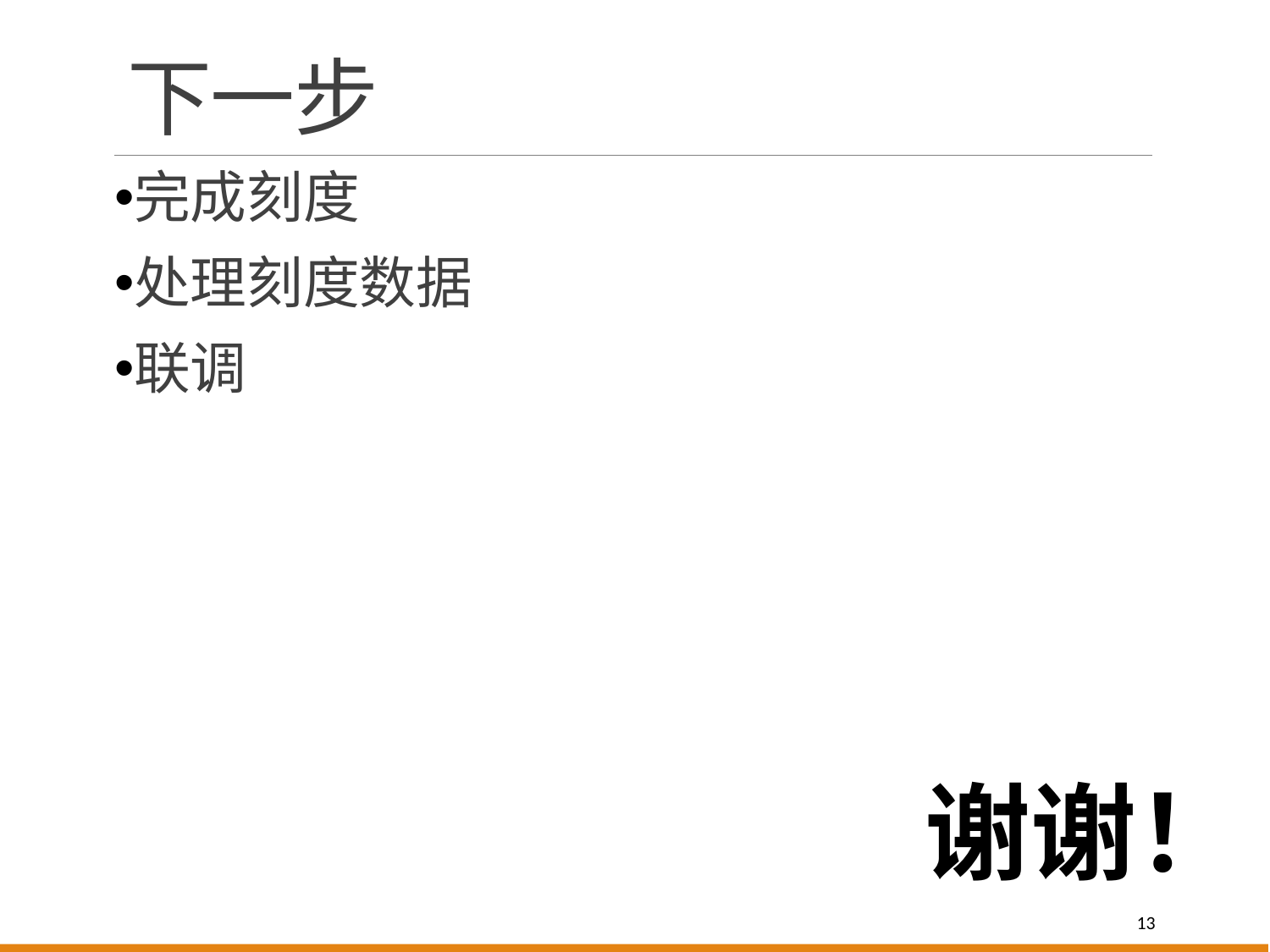

# 下一步
完成刻度
处理刻度数据
联调

谢谢！
13